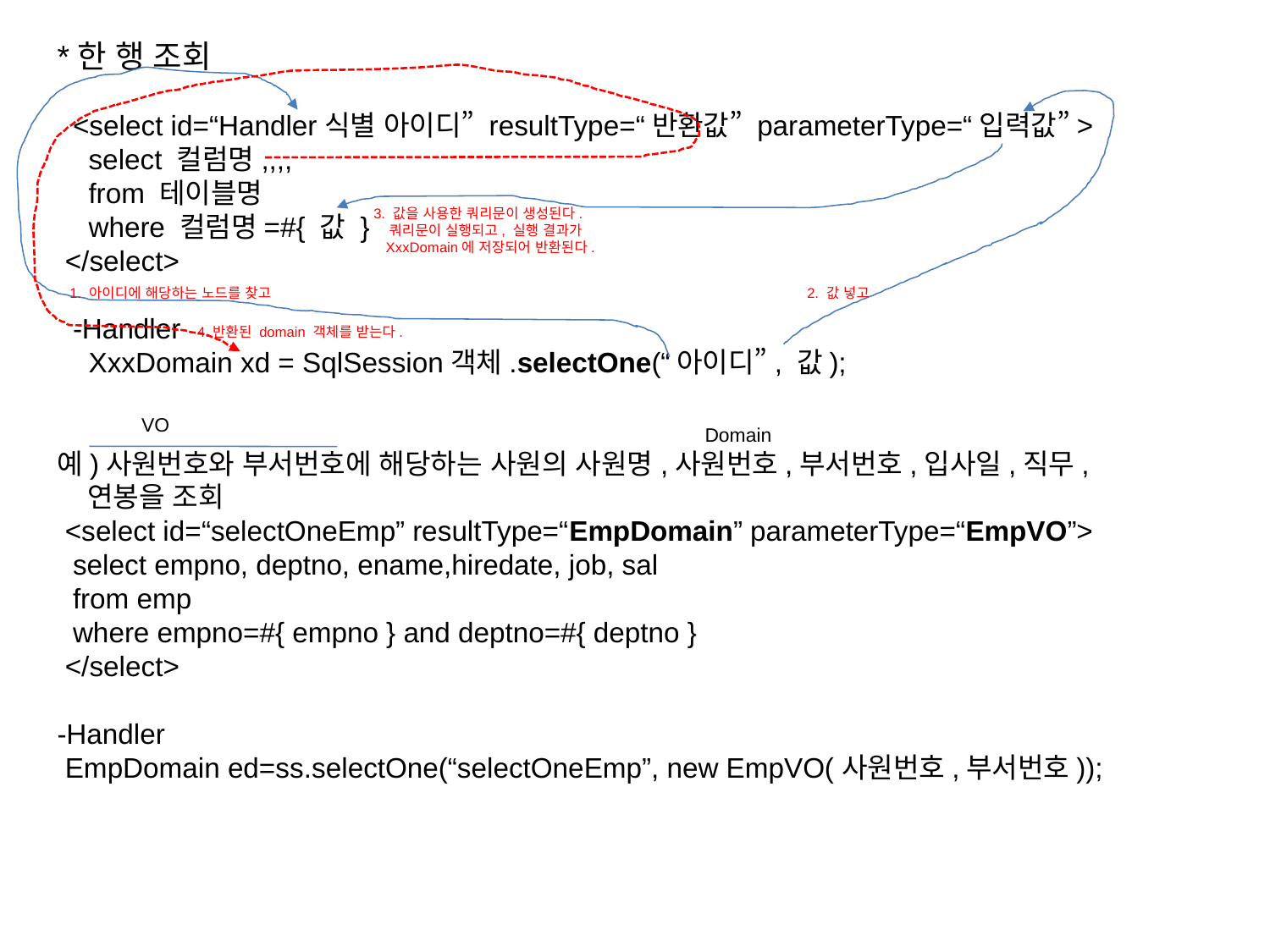

*한 행 조회

  <select id=“Handler식별 아이디” resultType=“반환값” parameterType=“입력값”>
    select 컬럼명,,,,
    from 테이블명
    where 컬럼명=#{ 값 }
 </select>

  -Handler
    XxxDomain xd = SqlSession객체.selectOne(“아이디”, 값);

예)사원번호와 부서번호에 해당하는 사원의 사원명,사원번호,부서번호,입사일,직무,
   연봉을 조회
 <select id=“selectOneEmp” resultType=“EmpDomain” parameterType=“EmpVO”>
  select empno, deptno, ename,hiredate, job, sal
  from emp
  where empno=#{ empno } and deptno=#{ deptno }
 </select>

-Handler
 EmpDomain ed=ss.selectOne(“selectOneEmp”, new EmpVO(사원번호,부서번호));

3. 값을 사용한 쿼리문이 생성된다.
   쿼리문이 실행되고, 실행 결과가
   XxxDomain에 저장되어 반환된다.
1. 아이디에 해당하는 노드를 찾고
2. 값 넣고
4.반환된 domain 객체를 받는다.
VO
Domain